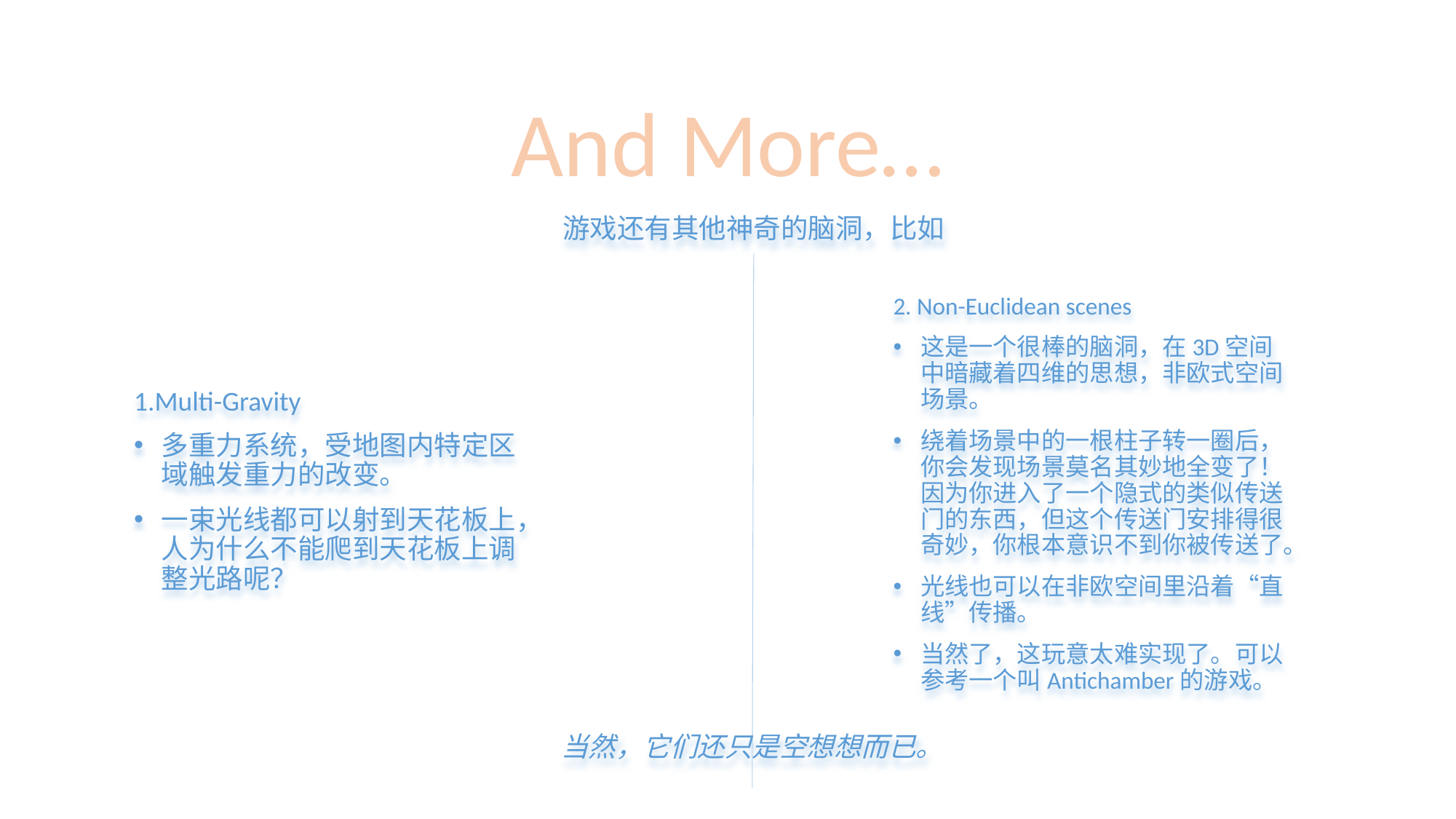

And More…
游戏还有其他神奇的脑洞，比如
1.Multi-Gravity
多重力系统，受地图内特定区域触发重力的改变。
一束光线都可以射到天花板上，人为什么不能爬到天花板上调整光路呢？
2. Non-Euclidean scenes
这是一个很棒的脑洞，在3D空间中暗藏着四维的思想，非欧式空间场景。
绕着场景中的一根柱子转一圈后，你会发现场景莫名其妙地全变了！因为你进入了一个隐式的类似传送门的东西，但这个传送门安排得很奇妙，你根本意识不到你被传送了。
光线也可以在非欧空间里沿着“直线”传播。
当然了，这玩意太难实现了。可以参考一个叫Antichamber的游戏。
当然，它们还只是空想想而已。